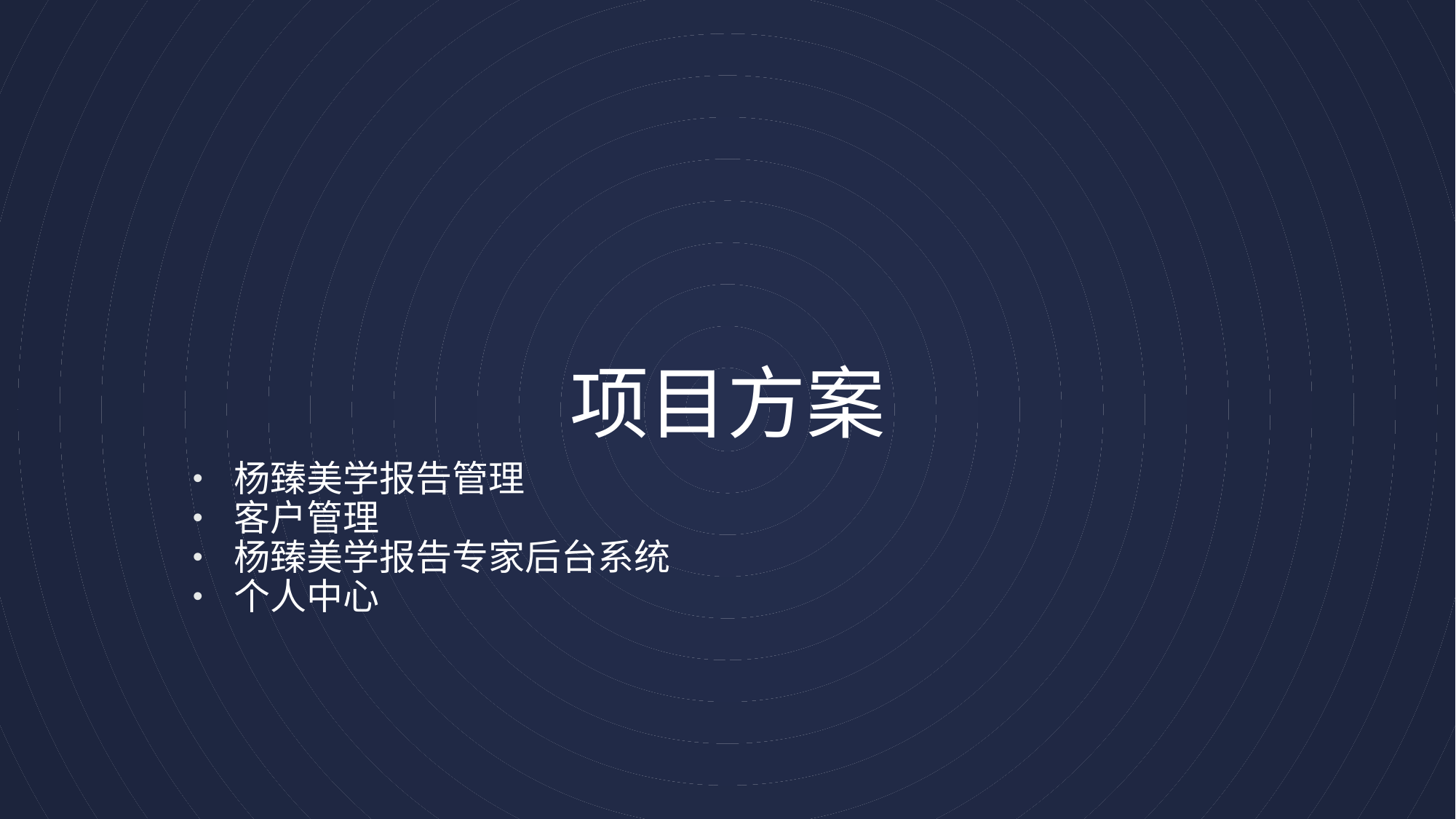

# 项目方案
杨臻美学报告管理
客户管理
杨臻美学报告专家后台系统
个人中心